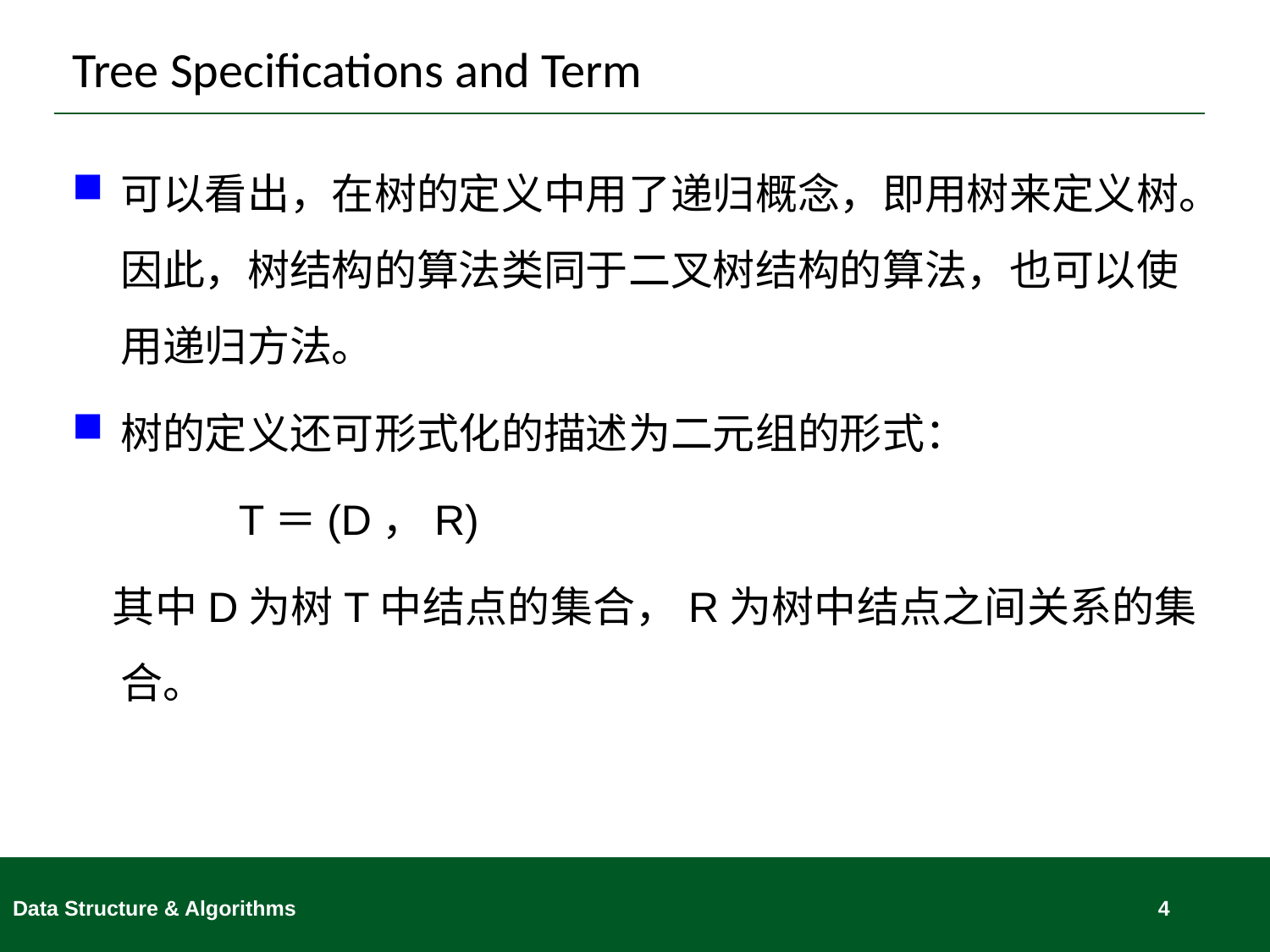

# Tree Specifications and Term
可以看出，在树的定义中用了递归概念，即用树来定义树。因此，树结构的算法类同于二叉树结构的算法，也可以使用递归方法。
树的定义还可形式化的描述为二元组的形式：
              T＝(D，R)
   其中D为树T中结点的集合，R为树中结点之间关系的集合。

Data Structure & Algorithms
4